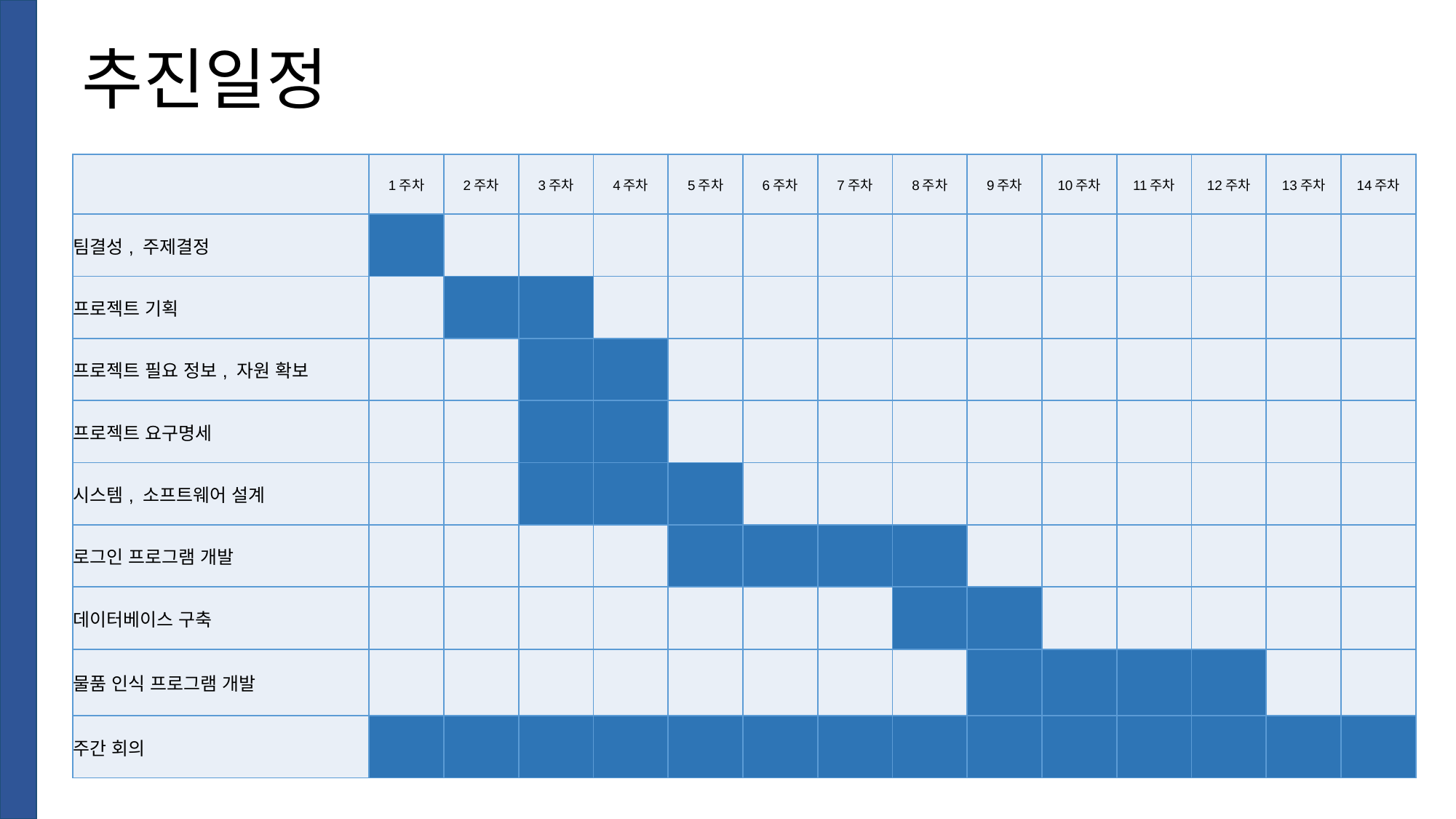

# 추진일정

|  | 1주차 | 2주차 | 3주차 | 4주차 | 5주차 | 6주차 | 7주차 | 8주차 | 9주차 | 10주차 | 11주차 | 12주차 | 13주차 | 14주차 |
| --- | --- | --- | --- | --- | --- | --- | --- | --- | --- | --- | --- | --- | --- | --- |
| 팀결성, 주제결정 |  |  |  |  |  |  |  |  |  |  |  |  |  |  |
| 프로젝트 기획 |  |  |  |  |  |  |  |  |  |  |  |  |  |  |
| 프로젝트 필요 정보, 자원 확보 |  |  |  |  |  |  |  |  |  |  |  |  |  |  |
| 프로젝트 요구명세 |  |  |  |  |  |  |  |  |  |  |  |  |  |  |
| 시스템, 소프트웨어 설계 |  |  |  |  |  |  |  |  |  |  |  |  |  |  |
| 로그인 프로그램 개발 |  |  |  |  |  |  |  |  |  |  |  |  |  |  |
| 데이터베이스 구축 |  |  |  |  |  |  |  |  |  |  |  |  |  |  |
| 물품 인식 프로그램 개발 |  |  |  |  |  |  |  |  |  |  |  |  |  |  |
| 주간 회의 |  |  |  |  |  |  |  |  |  |  |  |  |  |  |